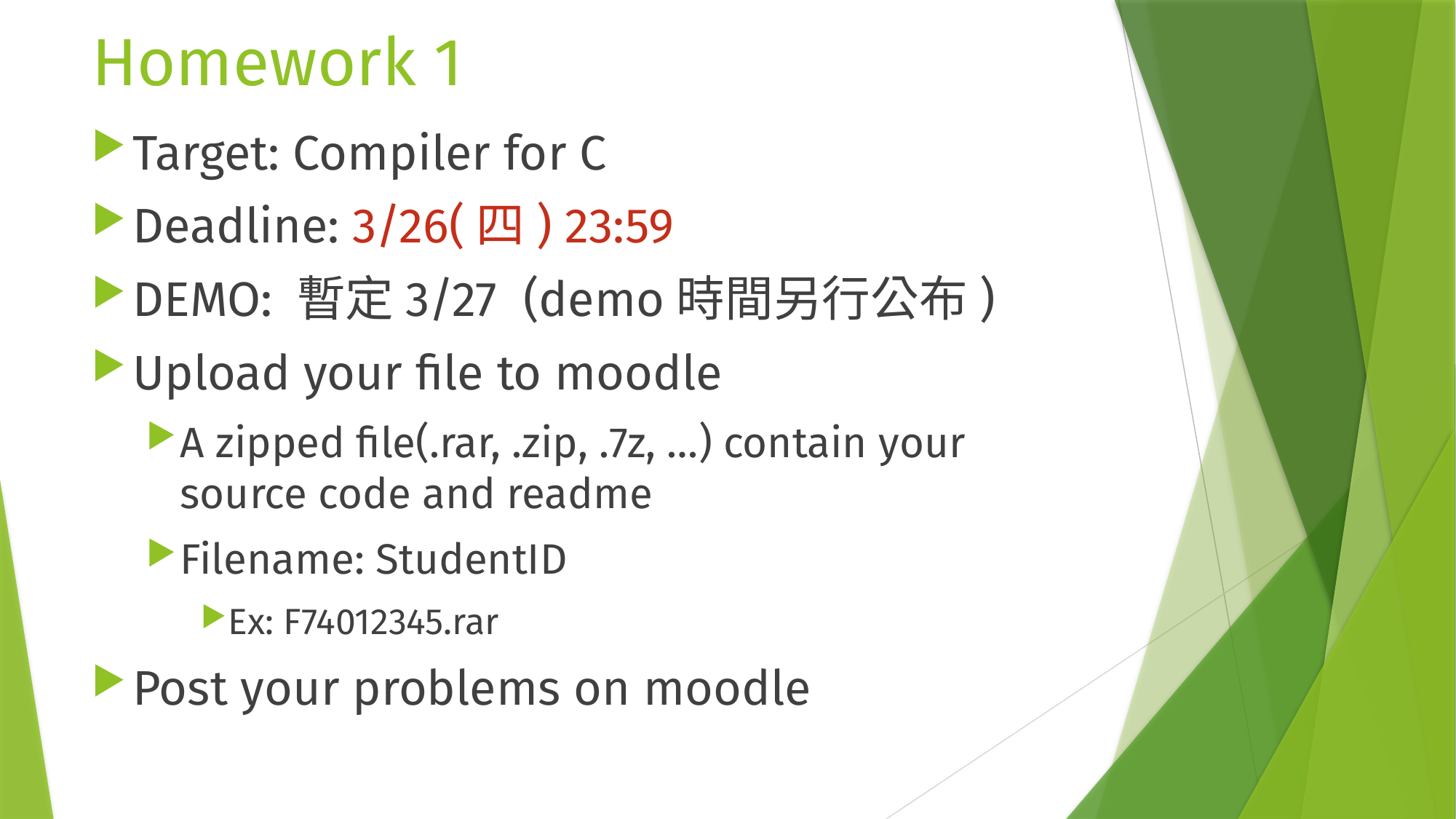

# Homework 1
Target: Compiler for C
Deadline: 3/26(四) 23:59
DEMO: 暫定3/27  (demo時間另行公布)
Upload your file to moodle
A zipped file(.rar, .zip, .7z, …) contain your source code and readme
Filename: StudentID
Ex: F74012345.rar
Post your problems on moodle